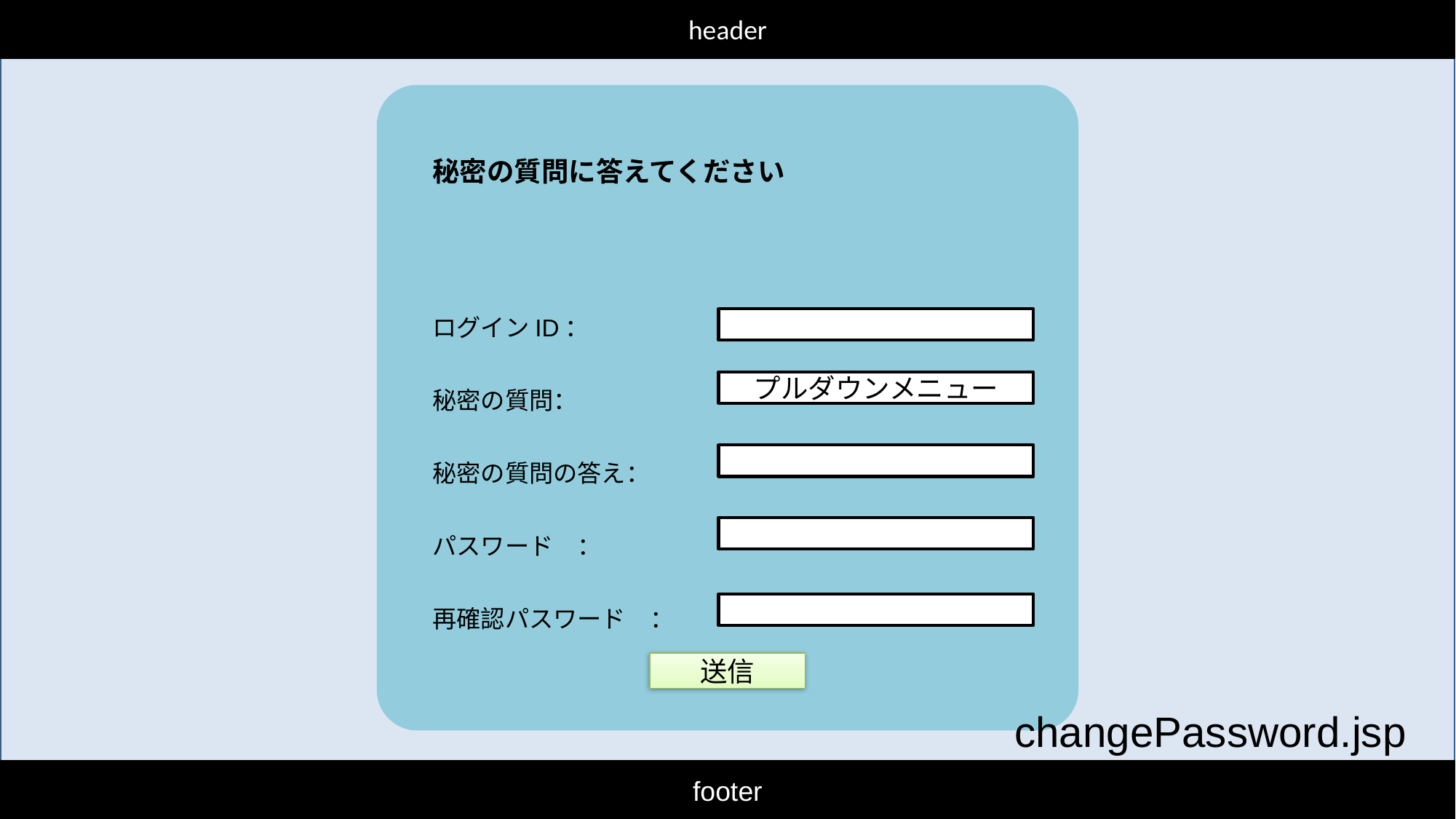

header

秘密の質問に答えてください

ログインID：
秘密の質問：
秘密の質問の答え：
パスワード　：
再確認パスワード　：

プルダウンメニュー

送信
changePassword.jsp
footer